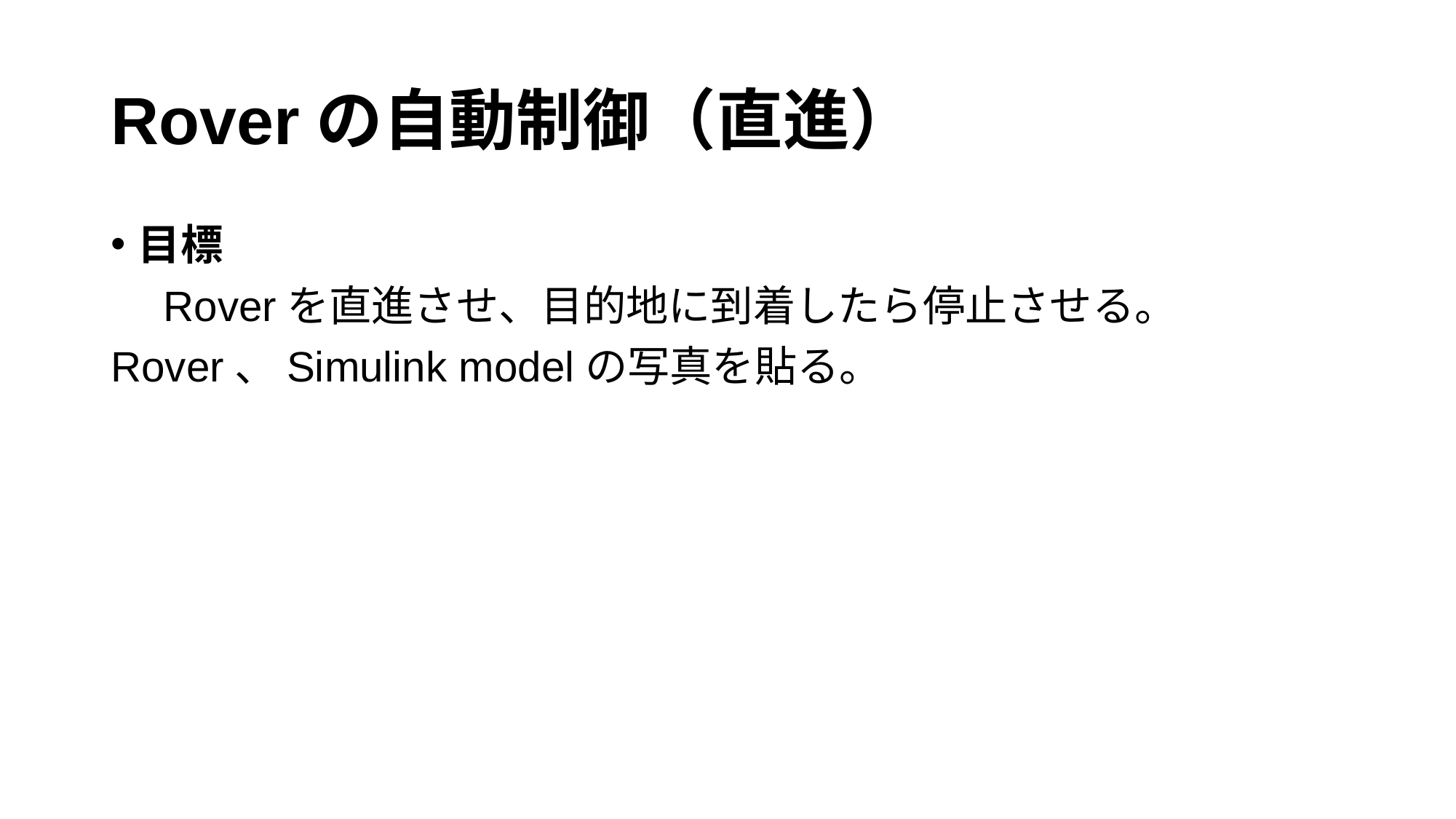

# Roverの自動制御（直進）
目標
　Roverを直進させ、目的地に到着したら停止させる。
Rover、Simulink modelの写真を貼る。